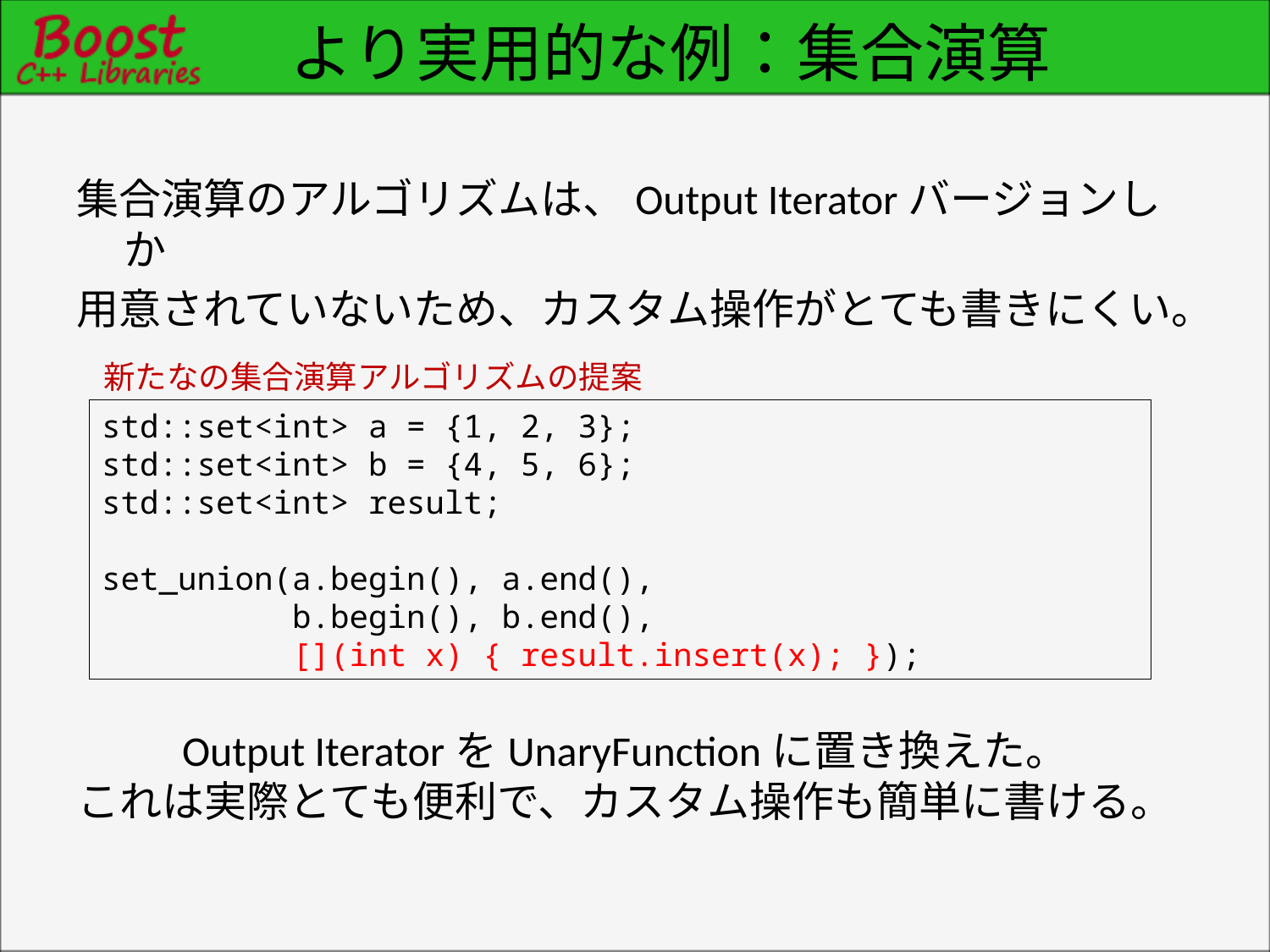

# より実用的な例：集合演算
集合演算のアルゴリズムは、Output Iteratorバージョンしか
用意されていないため、カスタム操作がとても書きにくい。
新たなの集合演算アルゴリズムの提案
std::set<int> a = {1, 2, 3};
std::set<int> b = {4, 5, 6};
std::set<int> result;

set_union(a.begin(), a.end(),
          b.begin(), b.end(),
          [](int x) { result.insert(x); });
Output IteratorをUnaryFunctionに置き換えた。
これは実際とても便利で、カスタム操作も簡単に書ける。